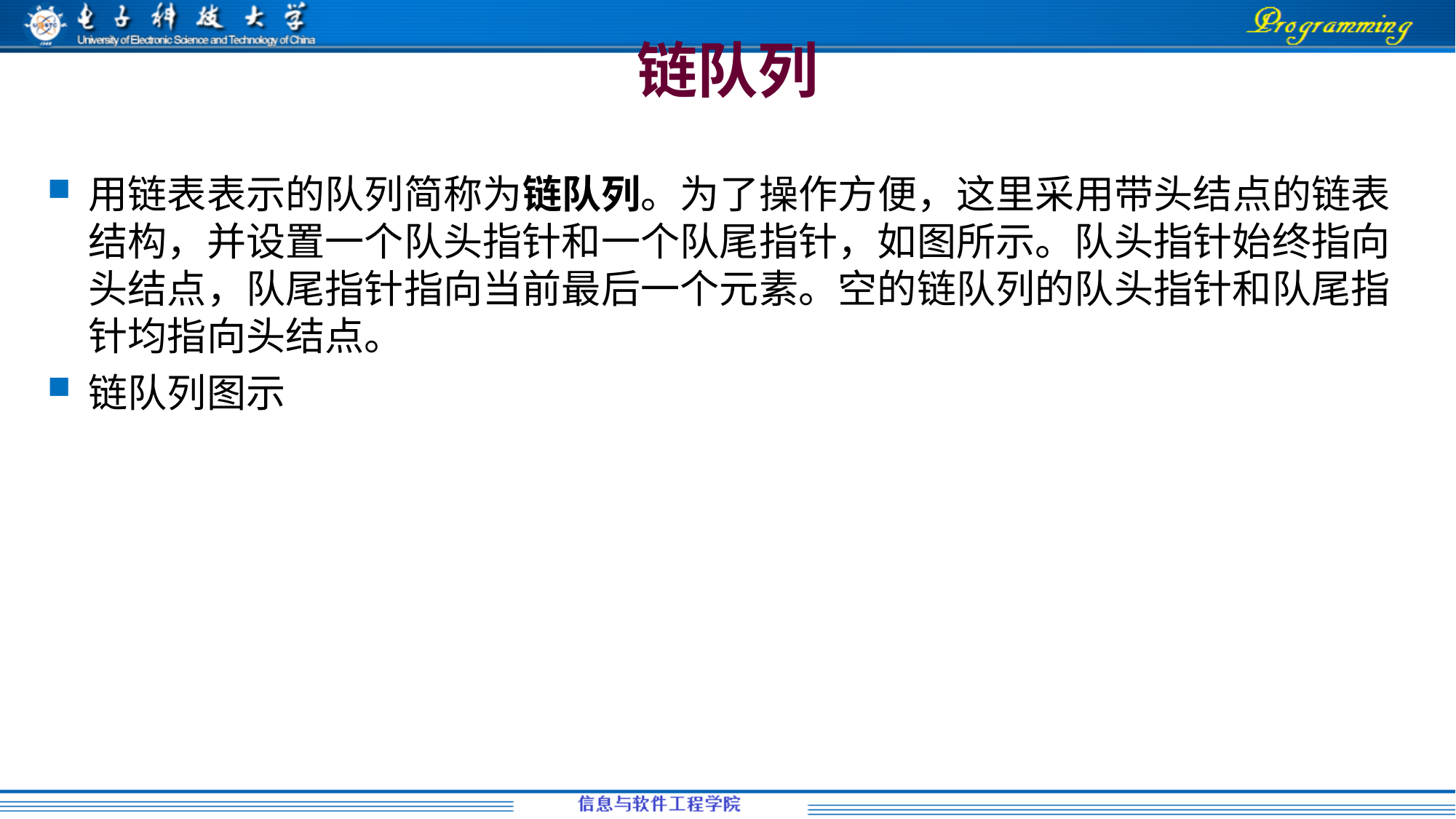

# 链队列
用链表表示的队列简称为链队列。为了操作方便，这里采用带头结点的链表结构，并设置一个队头指针和一个队尾指针，如图所示。队头指针始终指向头结点，队尾指针指向当前最后一个元素。空的链队列的队头指针和队尾指针均指向头结点。
链队列图示